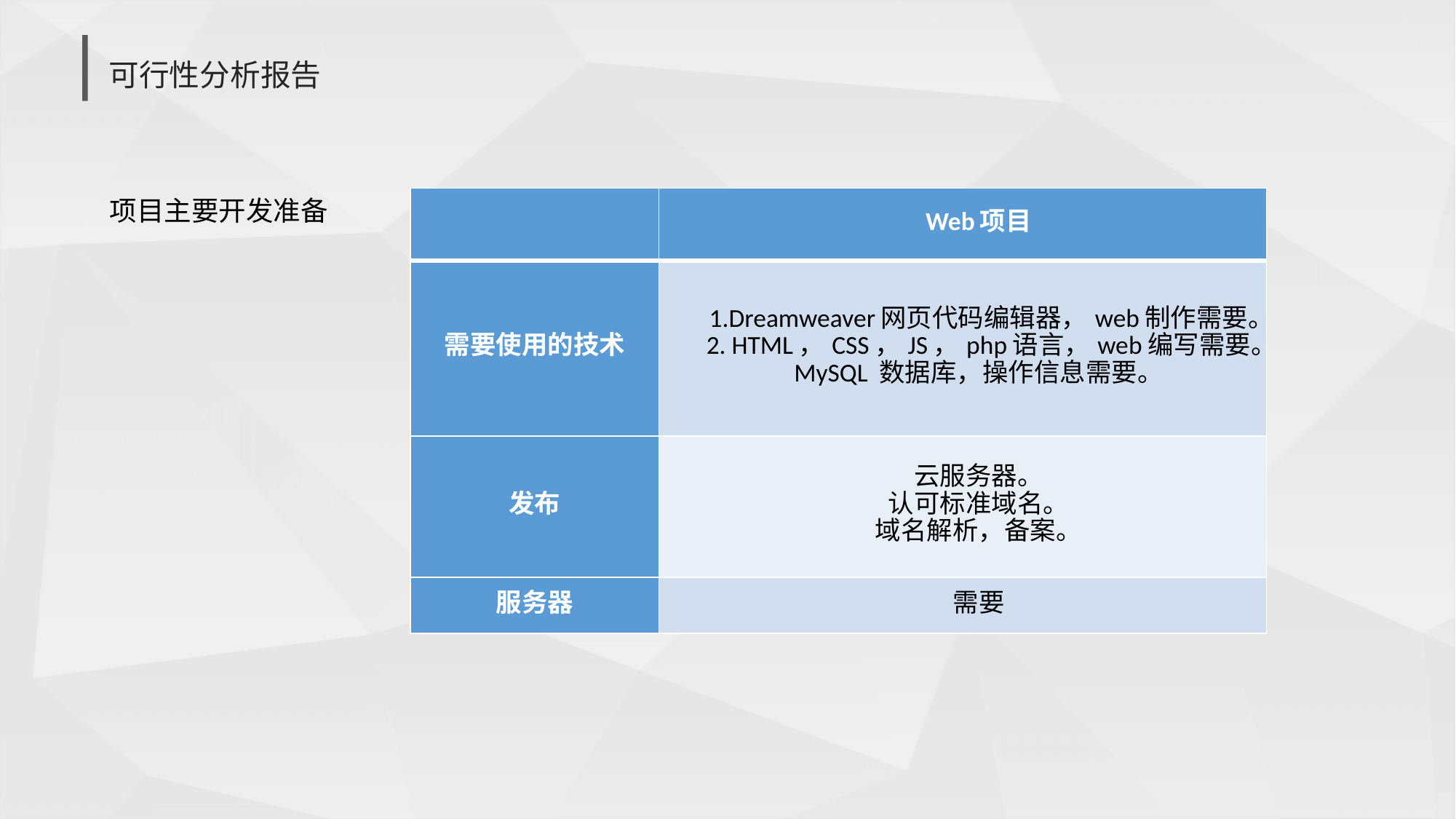

# 可行性分析报告
|  | Web项目 |
| --- | --- |
| 需要使用的技术 | 1.Dreamweaver网页代码编辑器，web制作需要。 2. HTML，CSS，JS，php语言，web编写需要。 MySQL 数据库，操作信息需要。 |
| 发布 | 云服务器。 认可标准域名。 域名解析，备案。 |
| 服务器 | 需要 |
项目主要开发准备